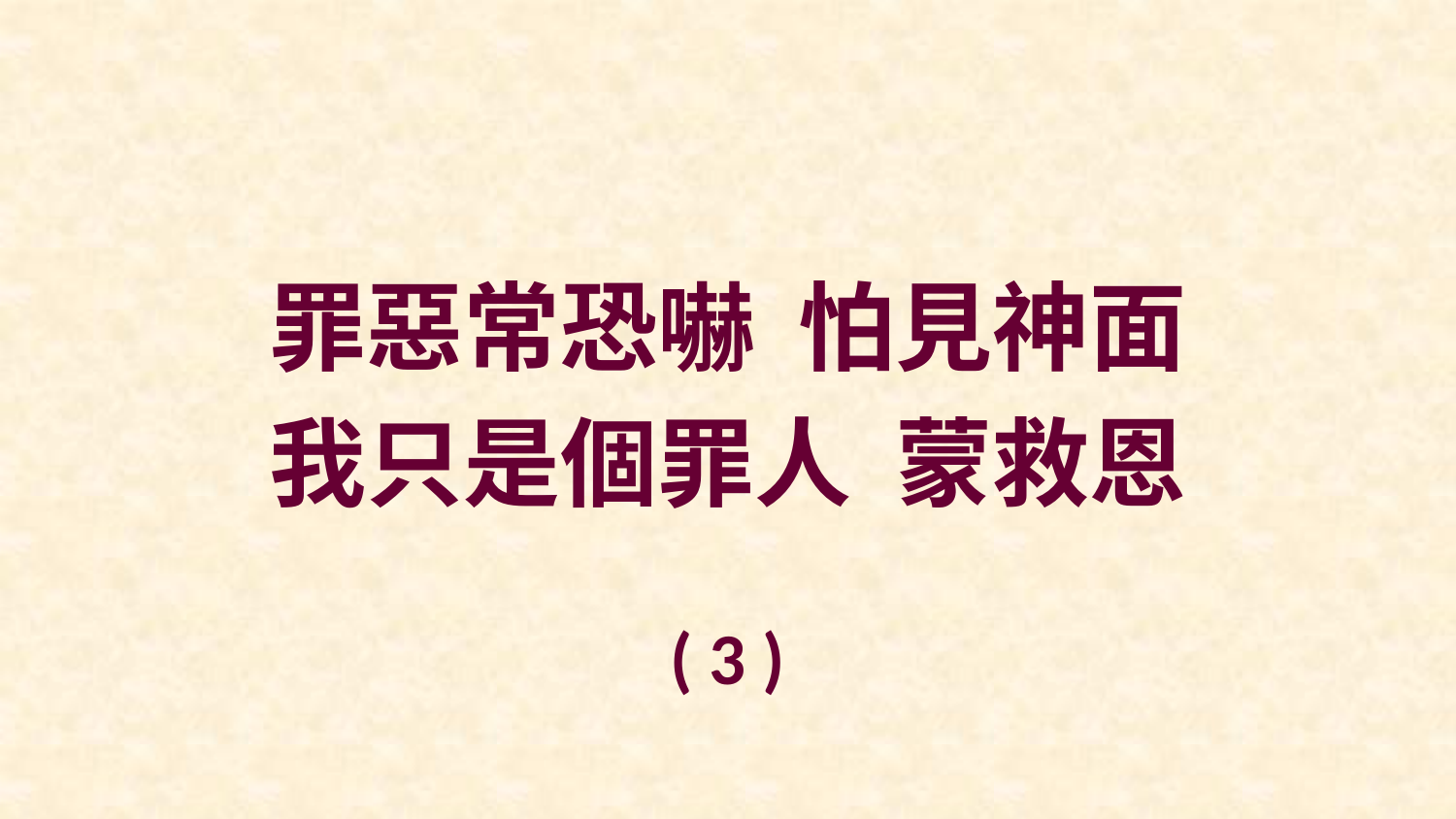

罪惡常恐嚇  怕見神面
我只是個罪人  蒙救恩
( 3 )